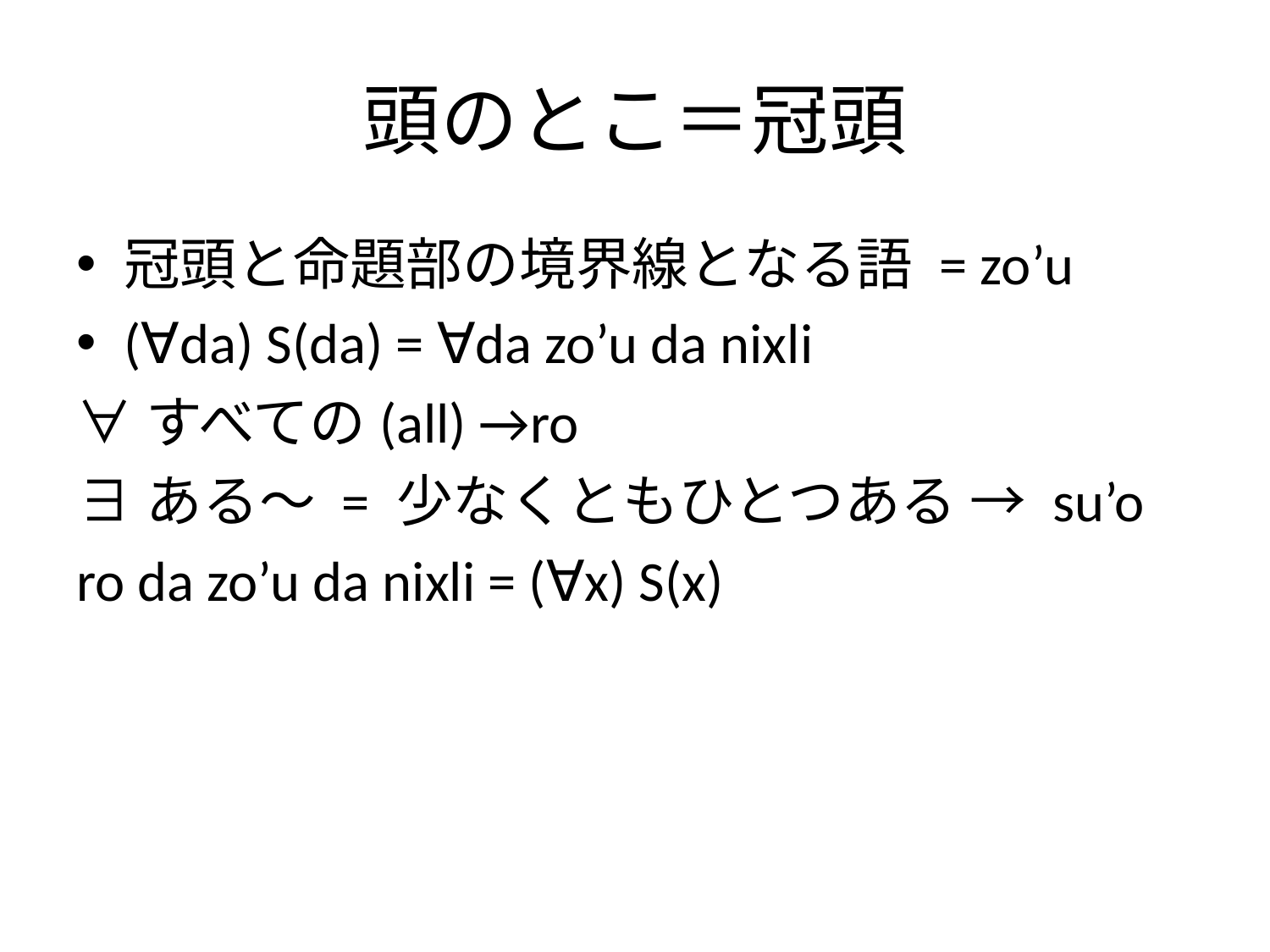

# 頭のとこ＝冠頭
冠頭と命題部の境界線となる語 = zo’u
(∀da) S(da) = ∀da zo’u da nixli
∀すべての(all) →ro
∃ある～ = 少なくともひとつある → su’o
ro da zo’u da nixli = (∀x) S(x)